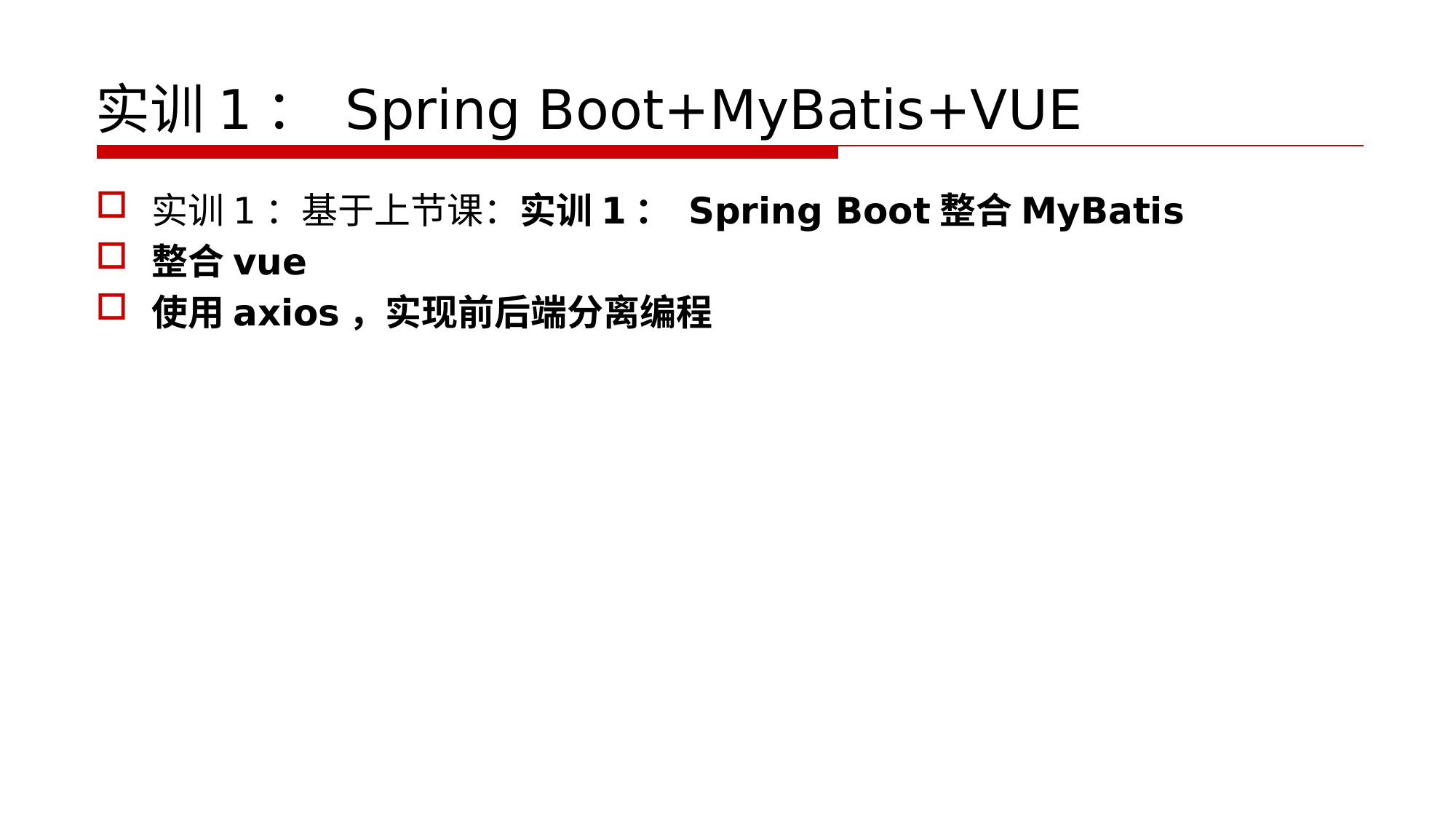

# 实训1： Spring Boot+MyBatis+VUE
实训1：基于上节课：实训1： Spring Boot整合MyBatis
整合vue
使用axios，实现前后端分离编程